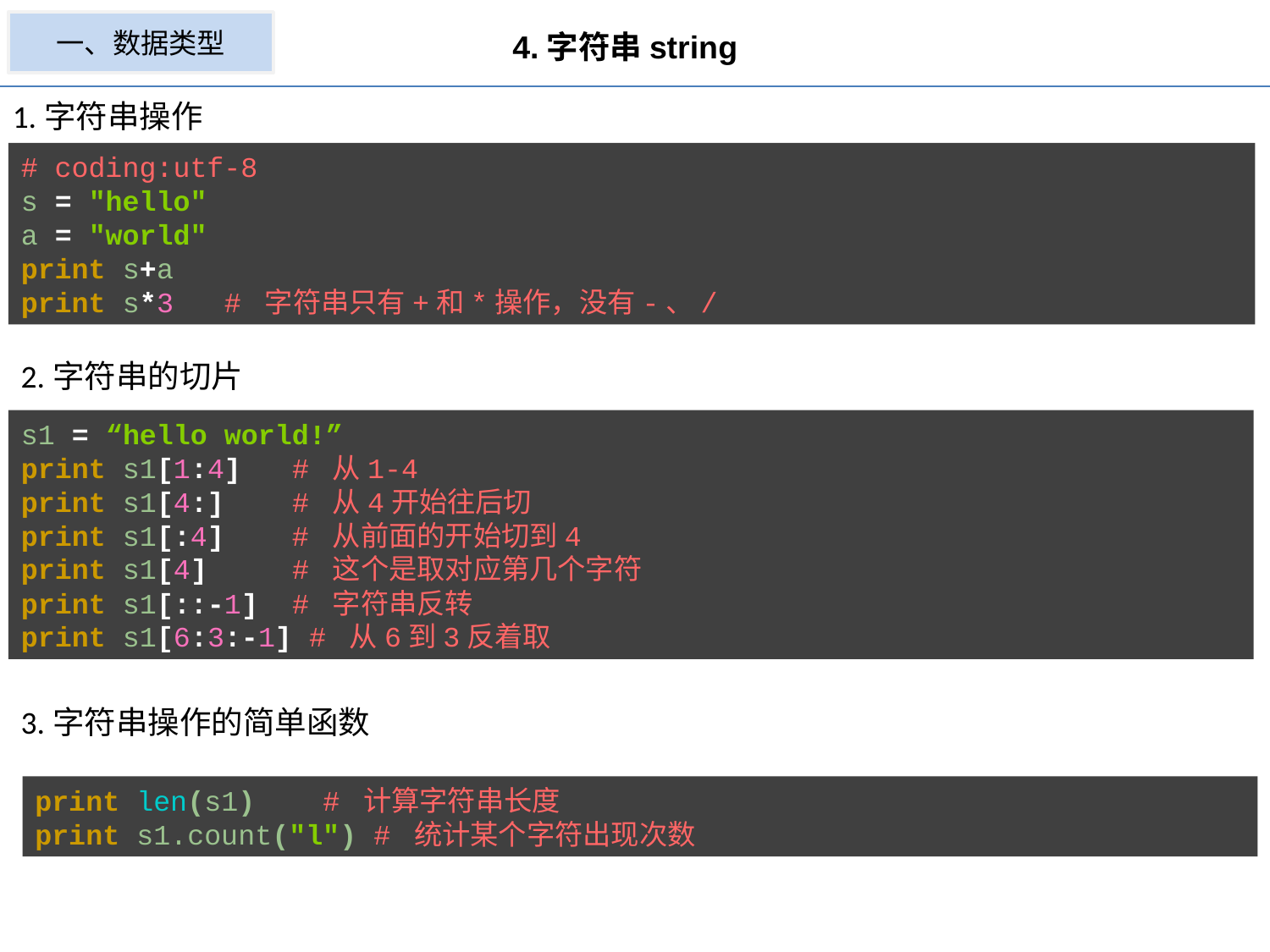

一、数据类型
4.字符串string
1.字符串操作
# coding:utf-8 s = "hello" a = "world" print s+a print s*3   # 字符串只有+和*操作，没有-、/
2.字符串的切片
s1 = “hello world!”
print s1[1:4]   # 从1-4
print s1[4:]    # 从4开始往后切
print s1[:4]    # 从前面的开始切到4
print s1[4]     # 这个是取对应第几个字符
print s1[::-1]  # 字符串反转
print s1[6:3:-1] # 从6到3反着取
3.字符串操作的简单函数
print len(s1)    # 计算字符串长度
print s1.count("l") # 统计某个字符出现次数